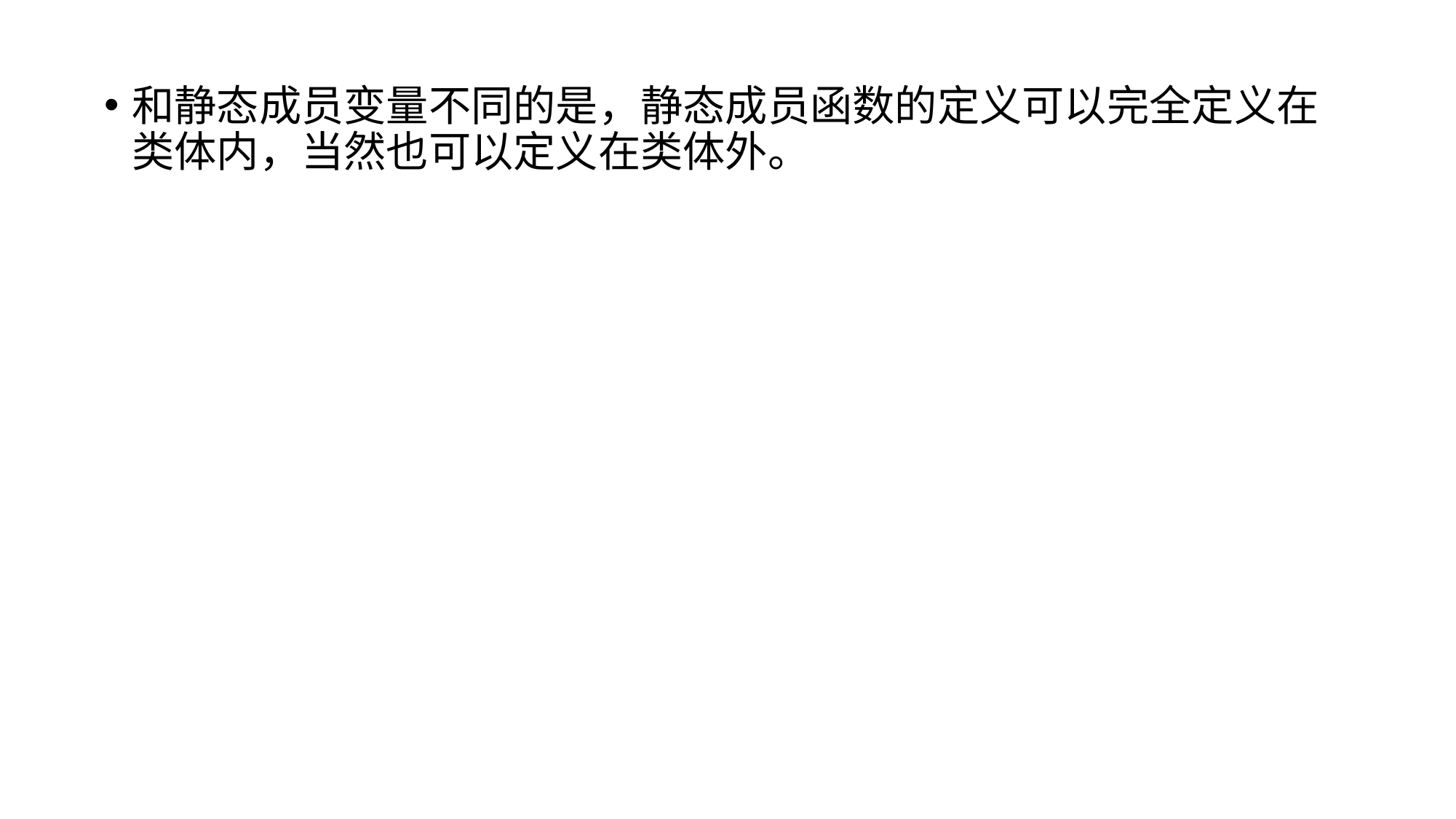

和静态成员变量不同的是，静态成员函数的定义可以完全定义在类体内，当然也可以定义在类体外。